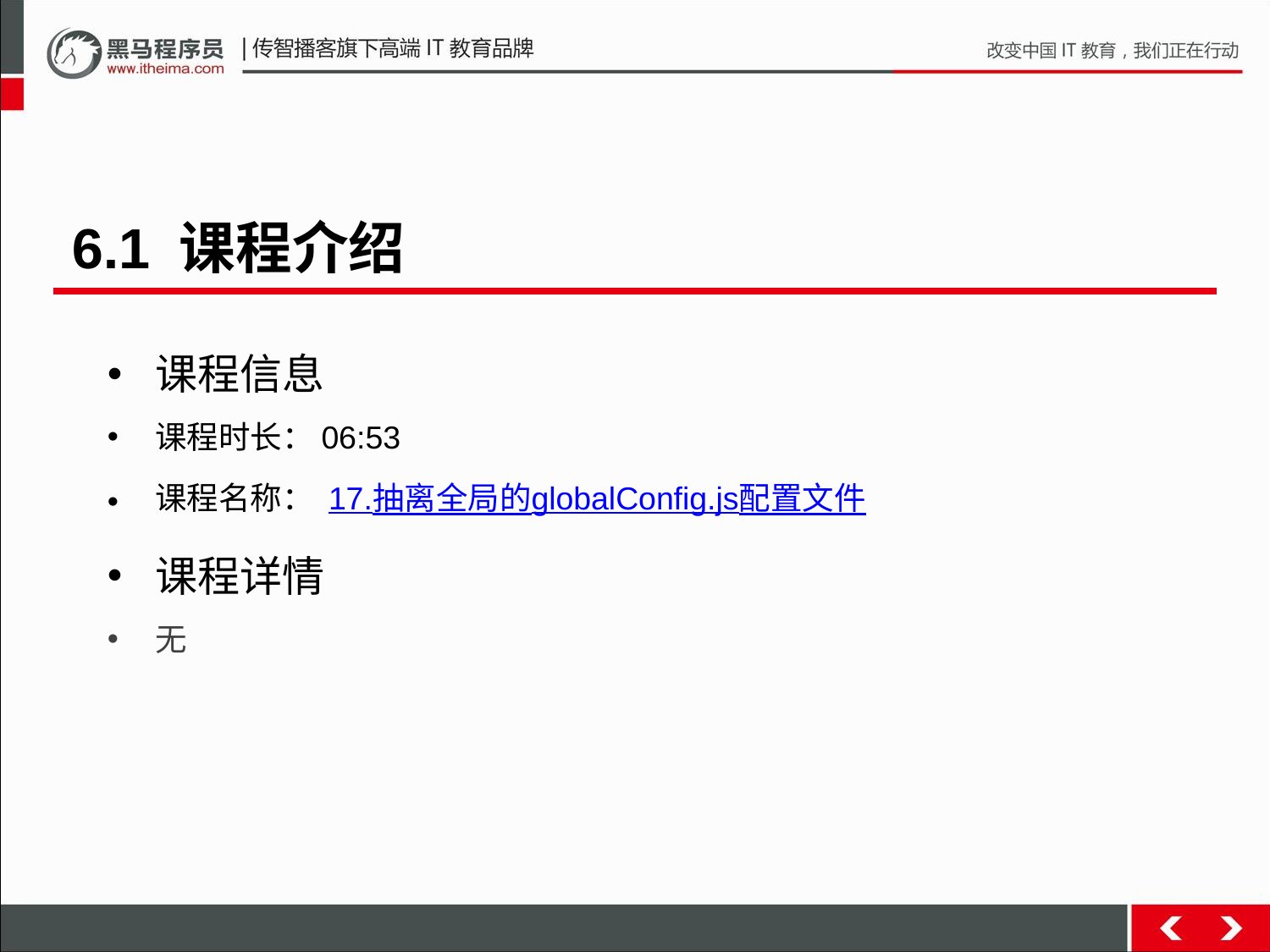

6.1 课程介绍
课程信息
课程时长：06:53
课程名称： 17.抽离全局的globalConfig.js配置文件
课程详情
无